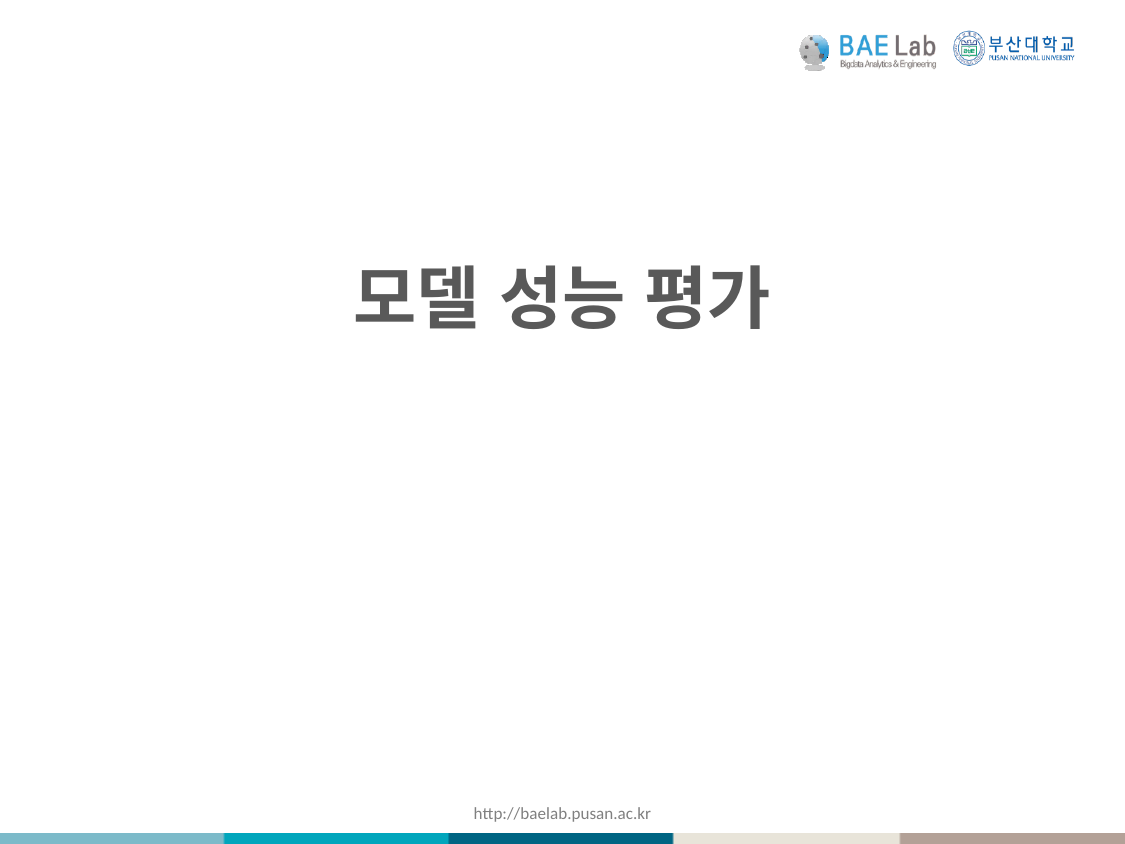

# 모델 성능 평가

Prof. Hyerim Bae (hrbae@pusan.ac.kr)